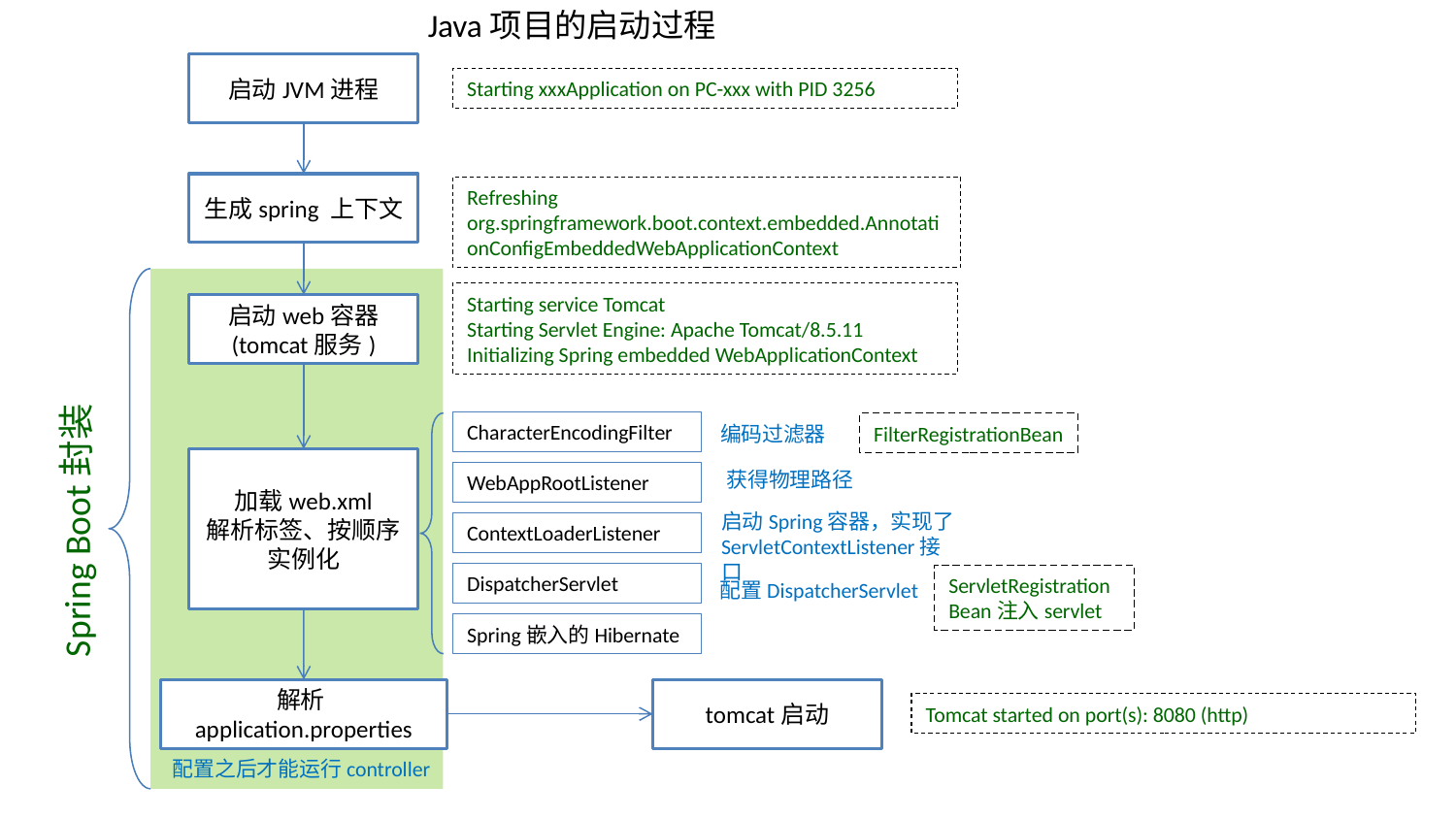

Java项目的启动过程
启动JVM进程
Starting xxxApplication on PC-xxx with PID 3256
生成spring 上下文
Refreshing org.springframework.boot.context.embedded.AnnotationConfigEmbeddedWebApplicationContext

Starting service Tomcat
Starting Servlet Engine: Apache Tomcat/8.5.11
Initializing Spring embedded WebApplicationContext
启动web容器
(tomcat服务)
CharacterEncodingFilter

编码过滤器
FilterRegistrationBean
加载web.xml
解析标签、按顺序实例化
获得物理路径
WebAppRootListener
Spring Boot封装
启动Spring容器，实现了ServletContextListener接口
ContextLoaderListener
DispatcherServlet
ServletRegistrationBean注入servlet
配置DispatcherServlet
Spring嵌入的Hibernate
解析application.properties
tomcat启动
Tomcat started on port(s): 8080 (http)
配置之后才能运行controller